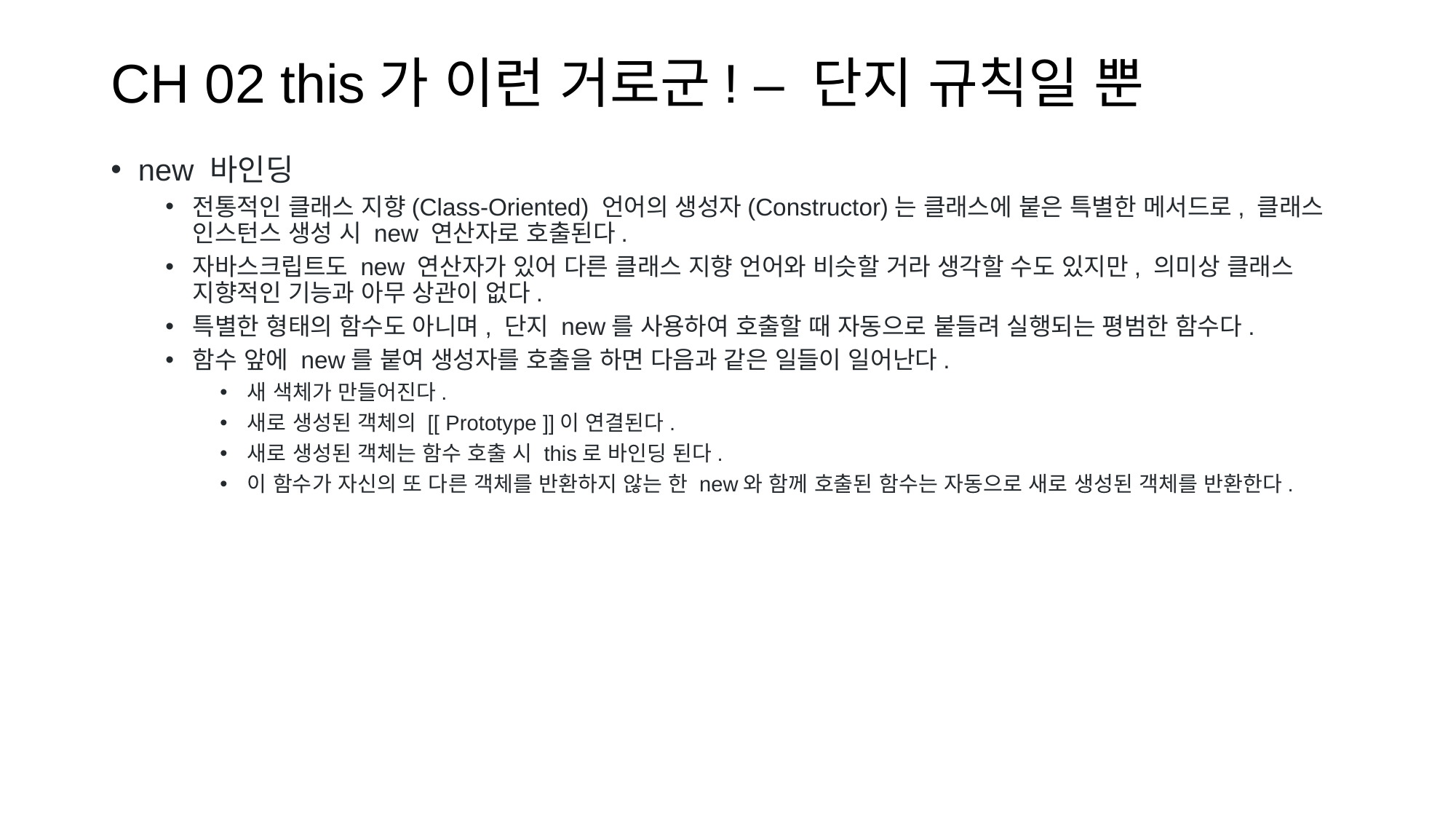

# CH 02 this가 이런 거로군! – 단지 규칙일 뿐
new 바인딩
전통적인 클래스 지향(Class-Oriented) 언어의 생성자(Constructor)는 클래스에 붙은 특별한 메서드로, 클래스 인스턴스 생성 시 new 연산자로 호출된다.
자바스크립트도 new 연산자가 있어 다른 클래스 지향 언어와 비슷할 거라 생각할 수도 있지만, 의미상 클래스 지향적인 기능과 아무 상관이 없다.
특별한 형태의 함수도 아니며, 단지 new를 사용하여 호출할 때 자동으로 붙들려 실행되는 평범한 함수다.
함수 앞에 new를 붙여 생성자를 호출을 하면 다음과 같은 일들이 일어난다.
새 색체가 만들어진다.
새로 생성된 객체의 [[ Prototype ]]이 연결된다.
새로 생성된 객체는 함수 호출 시 this로 바인딩 된다.
이 함수가 자신의 또 다른 객체를 반환하지 않는 한 new와 함께 호출된 함수는 자동으로 새로 생성된 객체를 반환한다.